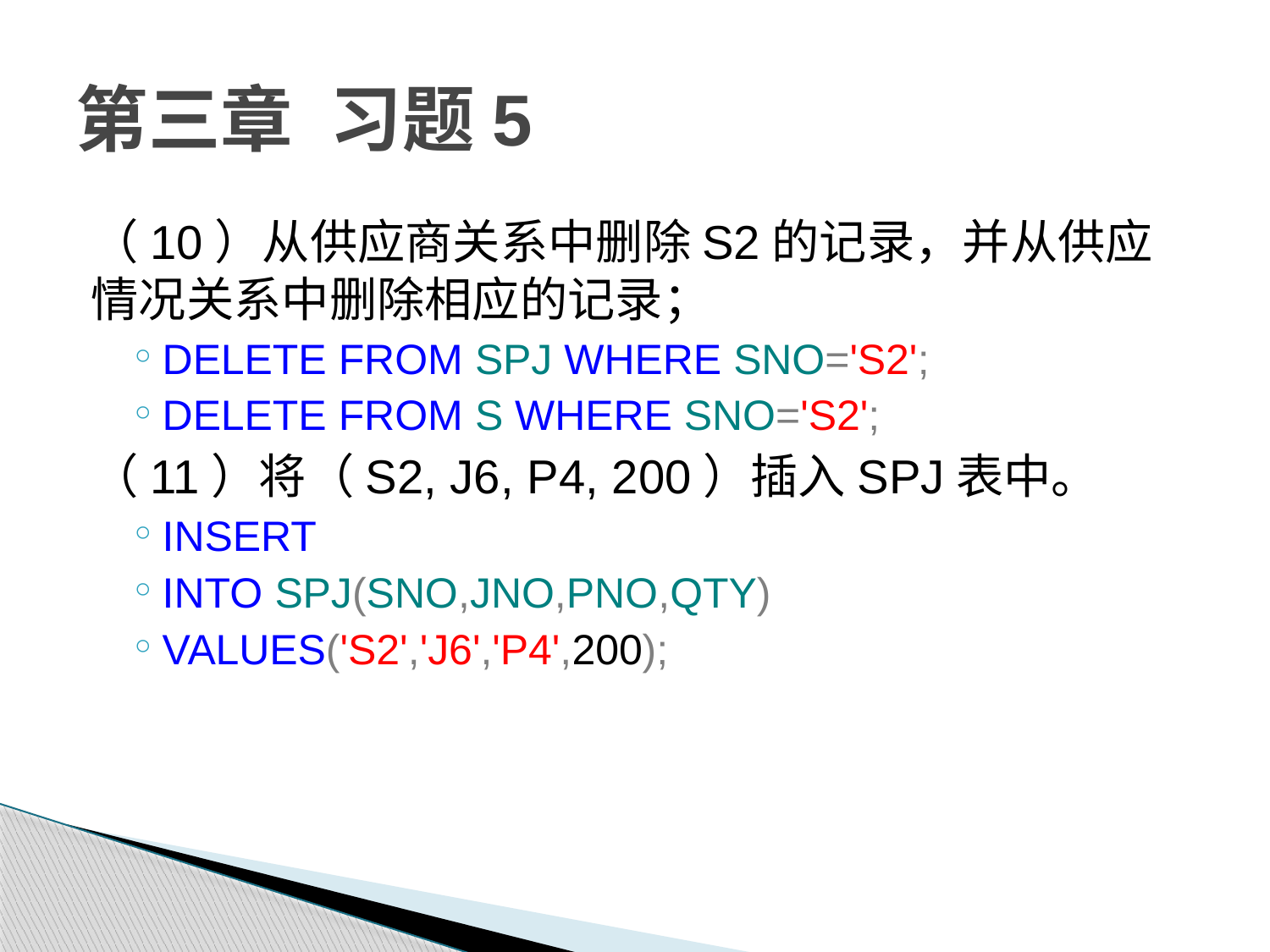

# 第三章	习题5
（10）从供应商关系中删除S2的记录，并从供应情况关系中删除相应的记录；
DELETE FROM SPJ WHERE SNO='S2';
DELETE FROM S WHERE SNO='S2';
（11）将（S2, J6, P4, 200）插入SPJ表中。
INSERT
INTO SPJ(SNO,JNO,PNO,QTY)
VALUES('S2','J6','P4',200);